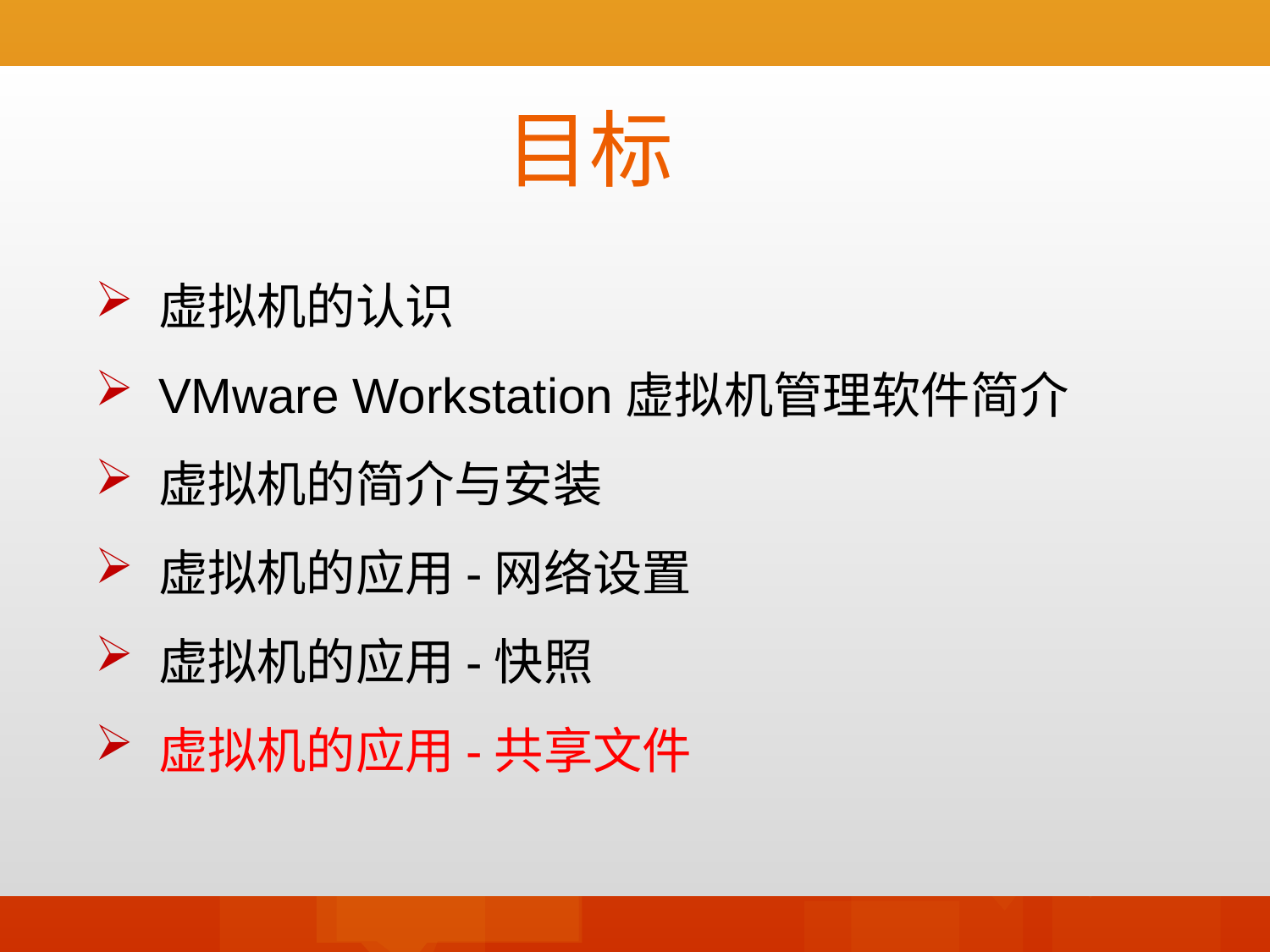

# 目标
虚拟机的认识
VMware Workstation虚拟机管理软件简介
虚拟机的简介与安装
虚拟机的应用-网络设置
虚拟机的应用-快照
虚拟机的应用-共享文件